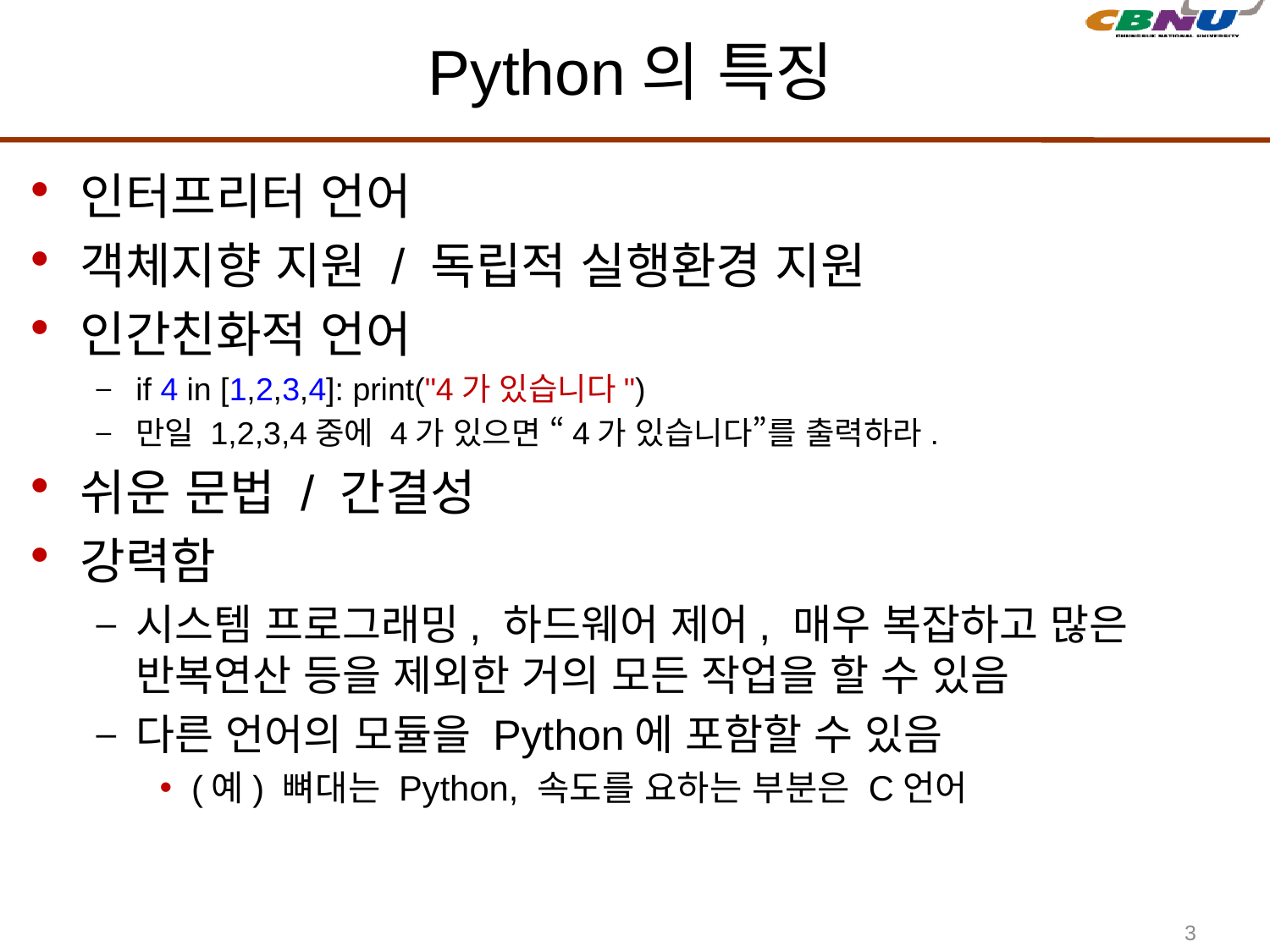

# Python의 특징
인터프리터 언어
객체지향 지원 / 독립적 실행환경 지원
인간친화적 언어
if 4 in [1,2,3,4]: print("4가 있습니다")
만일 1,2,3,4중에 4가 있으면 “4가 있습니다”를 출력하라.
쉬운 문법 / 간결성
강력함
시스템 프로그래밍, 하드웨어 제어, 매우 복잡하고 많은 반복연산 등을 제외한 거의 모든 작업을 할 수 있음
다른 언어의 모듈을 Python에 포함할 수 있음
(예) 뼈대는 Python, 속도를 요하는 부분은 C언어
3